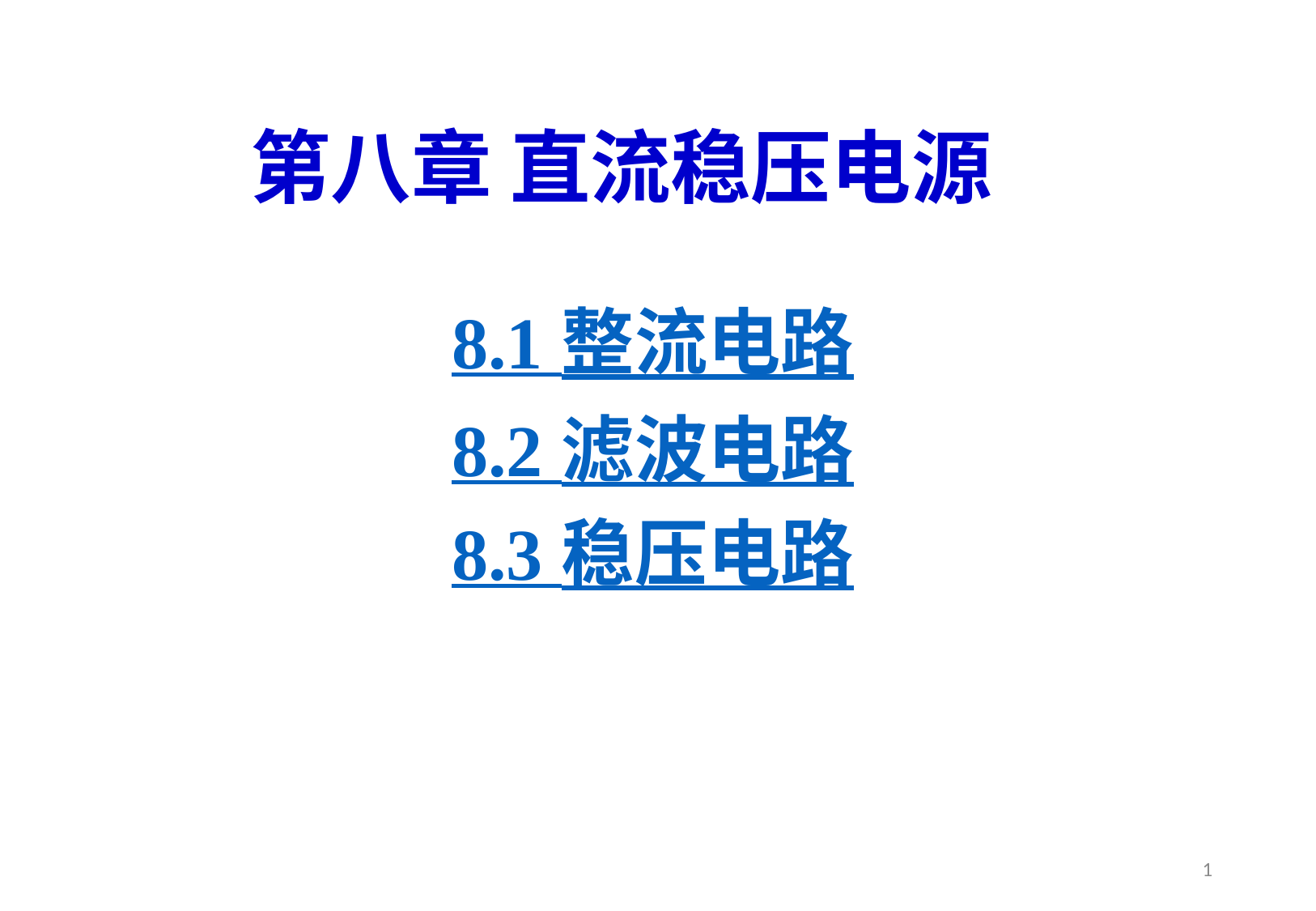

第八章 直流稳压电源
8.1 整流电路
8.2 滤波电路
8.3 稳压电路
1